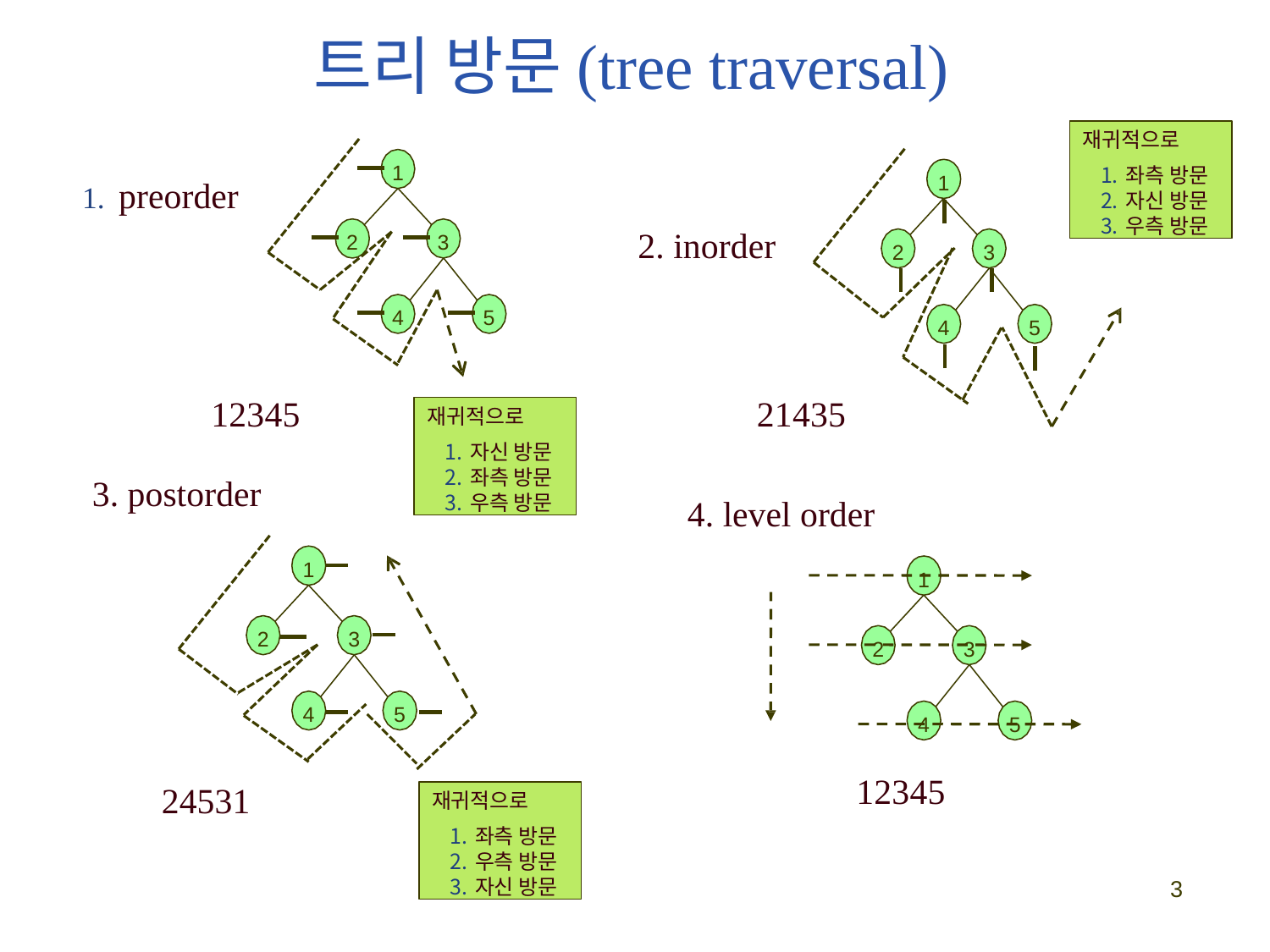

# 트리 방문(tree traversal)
재귀적으로
좌측 방문
자신 방문
우측 방문

1

1
1. preorder

2. inorder
2
3

2
3

4
5

4
5
12345
21435
재귀적으로
자신 방문
좌측 방문
우측 방문
3. postorder
4. level order

1

1

2
3

2
3

4
5

4
5
12345
24531
재귀적으로
좌측 방문
우측 방문
자신 방문
3